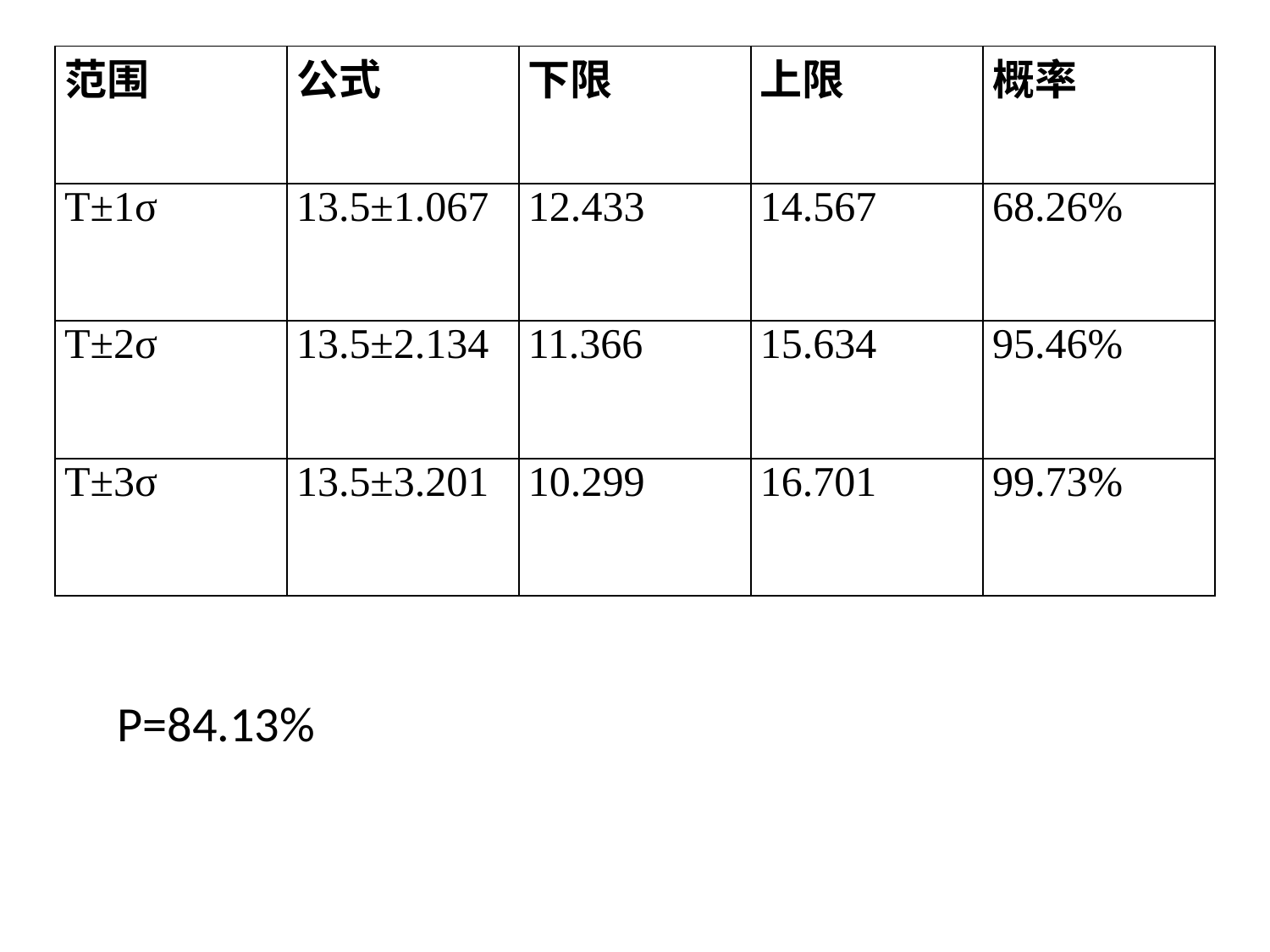

| 范围 | 公式 | 下限 | 上限 | 概率 |
| --- | --- | --- | --- | --- |
| T±1σ | 13.5±1.067 | 12.433 | 14.567 | 68.26% |
| T±2σ | 13.5±2.134 | 11.366 | 15.634 | 95.46% |
| T±3σ | 13.5±3.201 | 10.299 | 16.701 | 99.73% |
P=84.13%